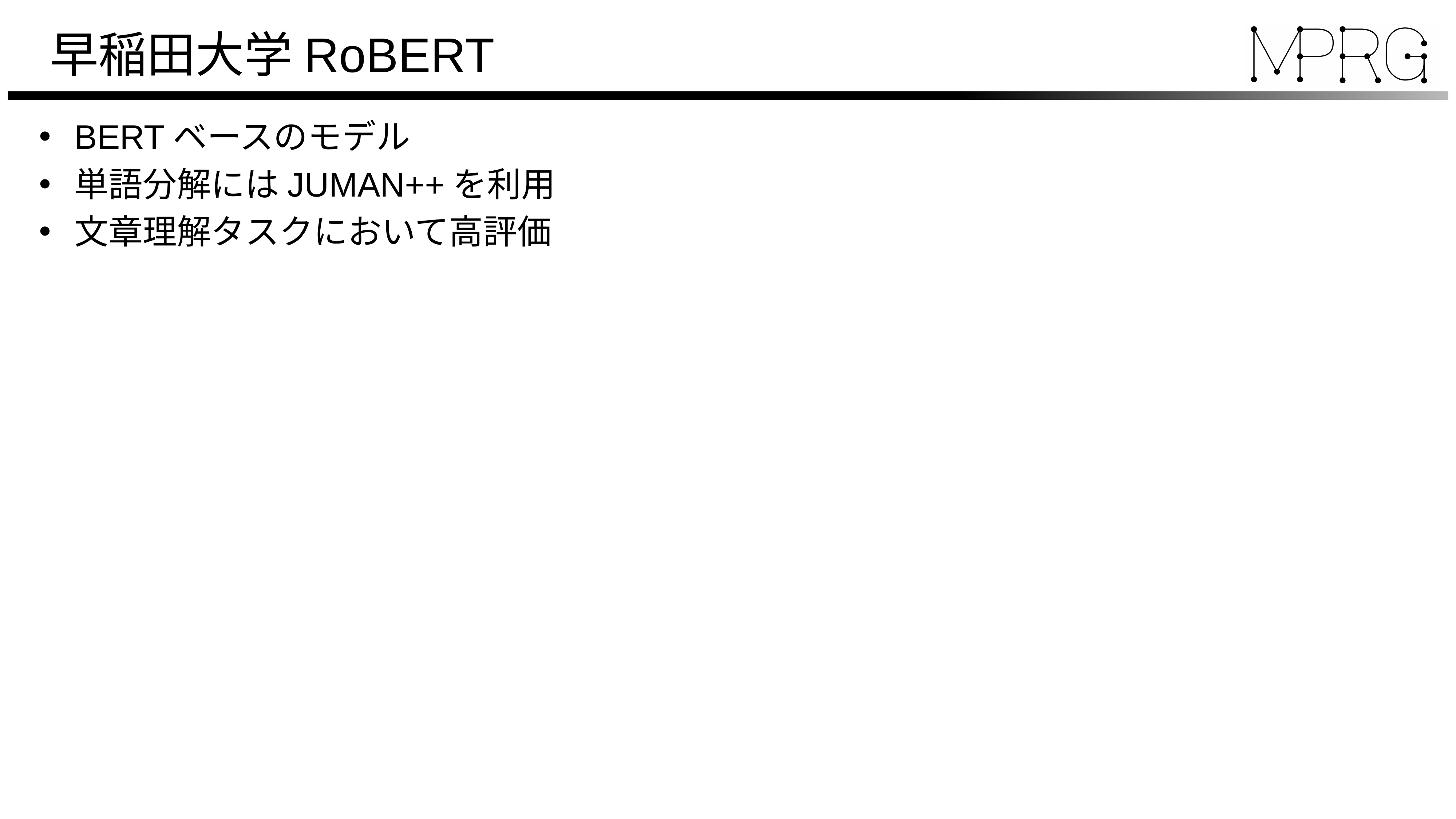

# 早稲田大学RoBERT
BERTベースのモデル
単語分解にはJUMAN++を利用
文章理解タスクにおいて高評価